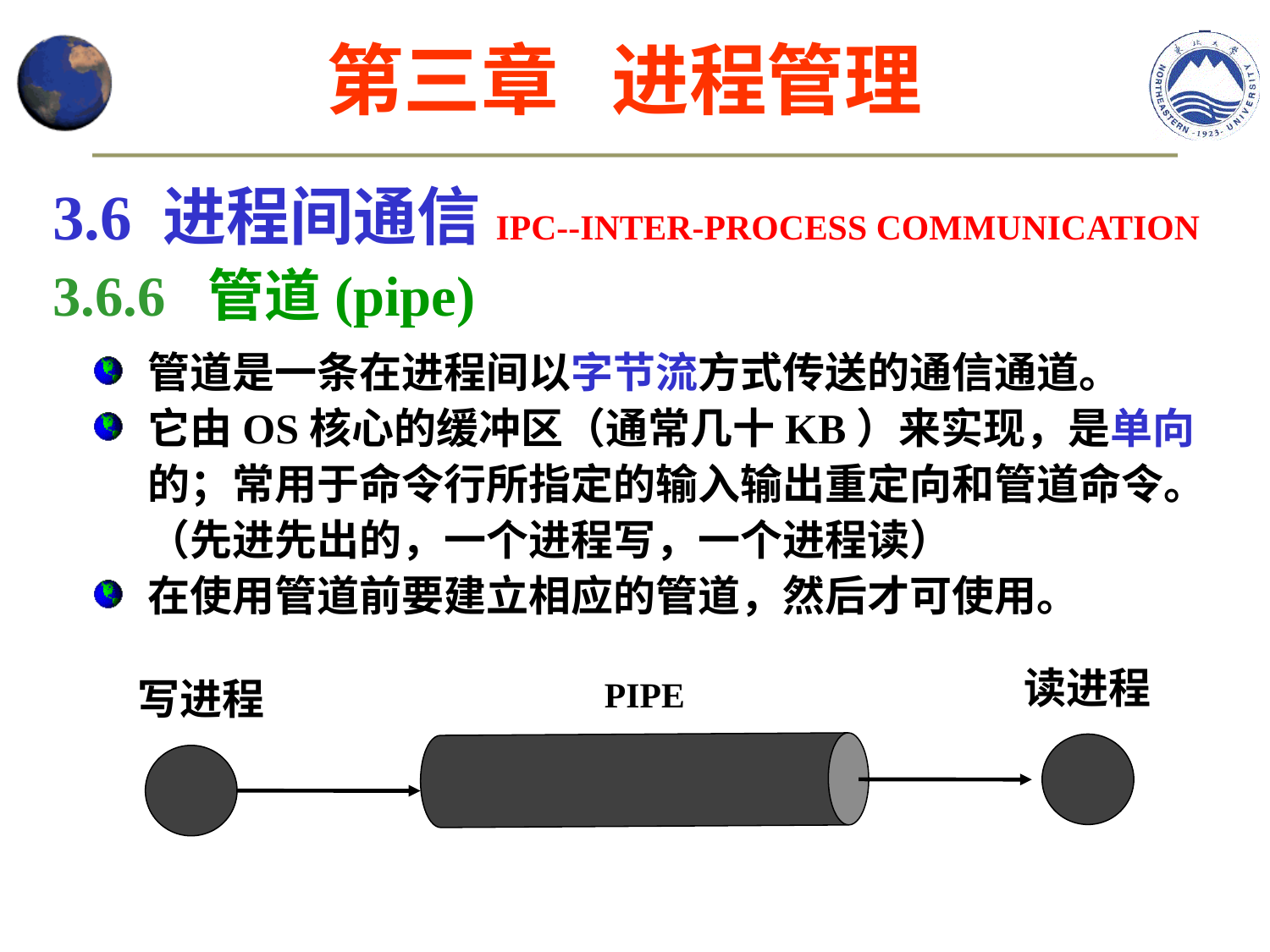

第三章   进程管理
3.6 进程间通信IPC--INTER-PROCESS COMMUNICATION
3.6.6  管道(pipe)
管道是一条在进程间以字节流方式传送的通信通道。
它由OS核心的缓冲区（通常几十KB）来实现，是单向的；常用于命令行所指定的输入输出重定向和管道命令。（先进先出的，一个进程写，一个进程读）
在使用管道前要建立相应的管道，然后才可使用。

读进程
写进程
PIPE